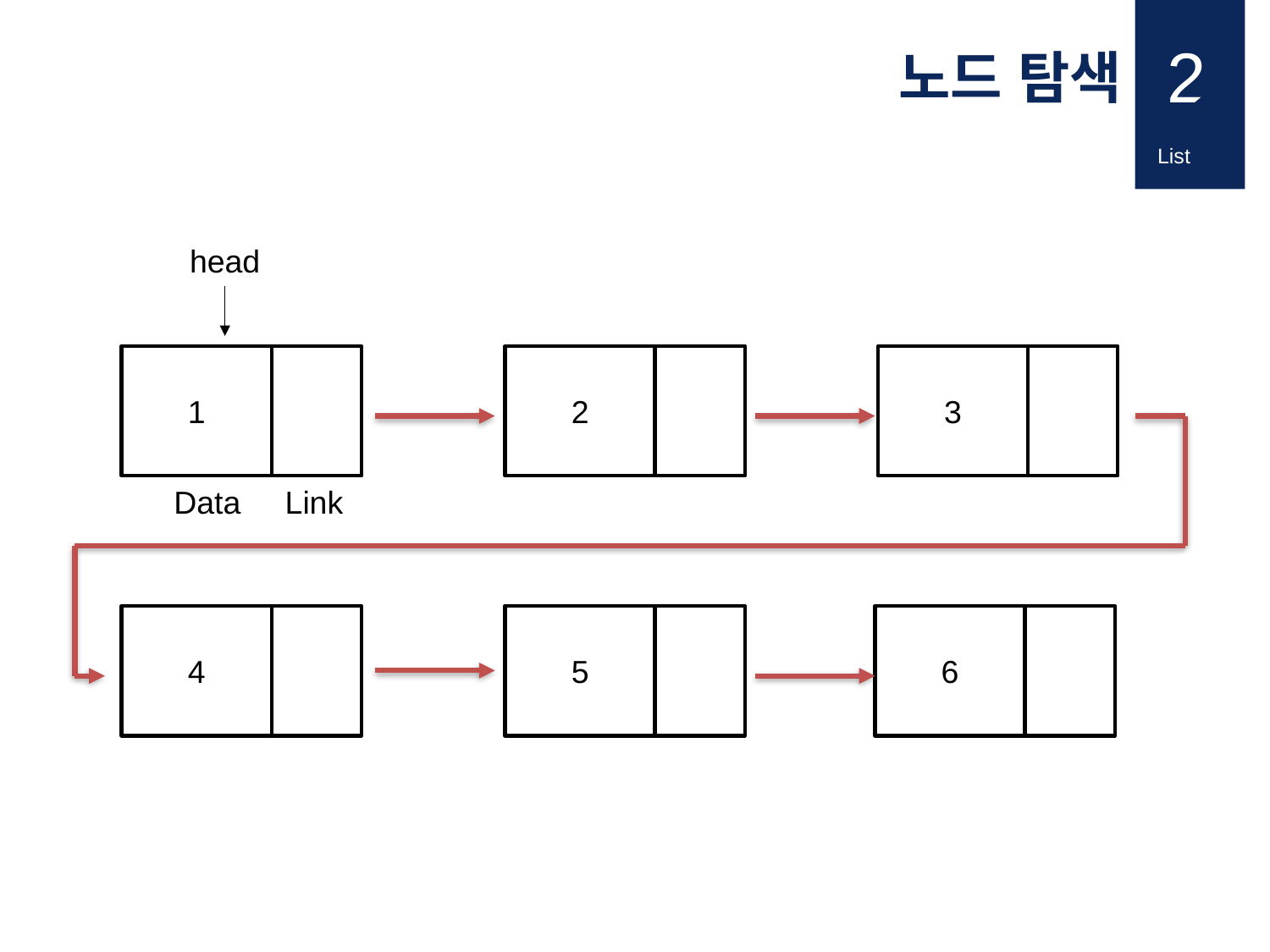

2

노드 탐색
List
head
1

2

3

  Data     Link
4

5

6